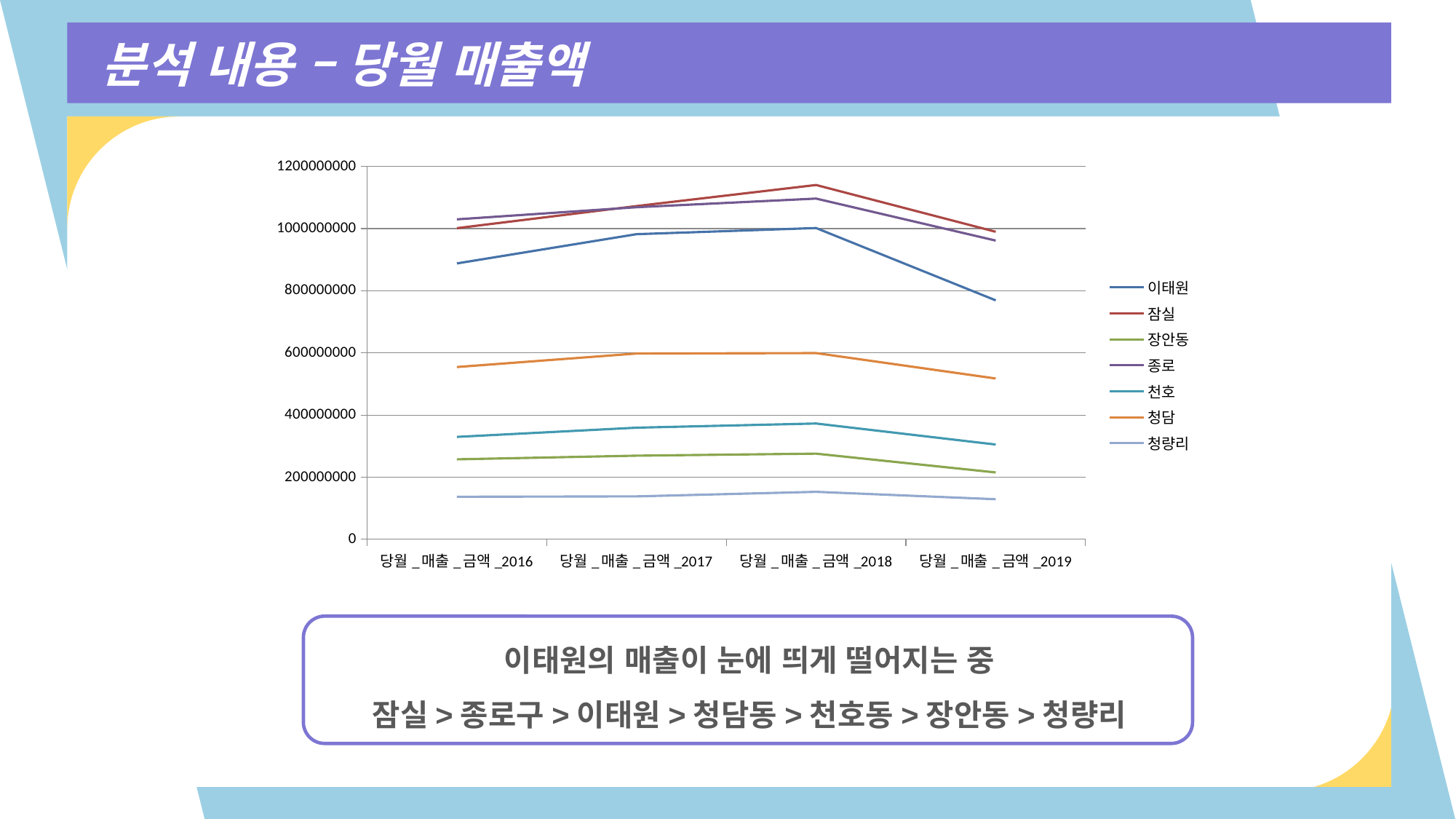

분석 내용 – 당월 매출액

### Chart

| Category | 이태원 | 잠실 | 장안동 | 종로 | 천호 | 청담 | 청량리 |
|---|---|---|---|---|---|---|---|
| 당월_매출_금액_2016 | 887969160.0 | 1001427837.0 | 257458080.0 | 1029815197.0 | 329629990.0 | 554409620.0 | 136872759.0 |
| 당월_매출_금액_2017 | 982097606.0 | 1072492908.0 | 269088950.0 | 1068723341.0 | 359197956.0 | 597992319.0 | 138162956.0 |
| 당월_매출_금액_2018 | 1001889162.0 | 1140286412.0 | 275649736.0 | 1096599611.0 | 372612979.0 | 599445549.0 | 152743361.0 |
| 당월_매출_금액_2019 | 769089460.0 | 989763049.0 | 215134463.0 | 961458523.0 | 304944370.0 | 517447873.0 | 129016130.0 |
이태원의 매출이 눈에 띄게 떨어지는 중
잠실>종로구>이태원>청담동>천호동>장안동>청량리